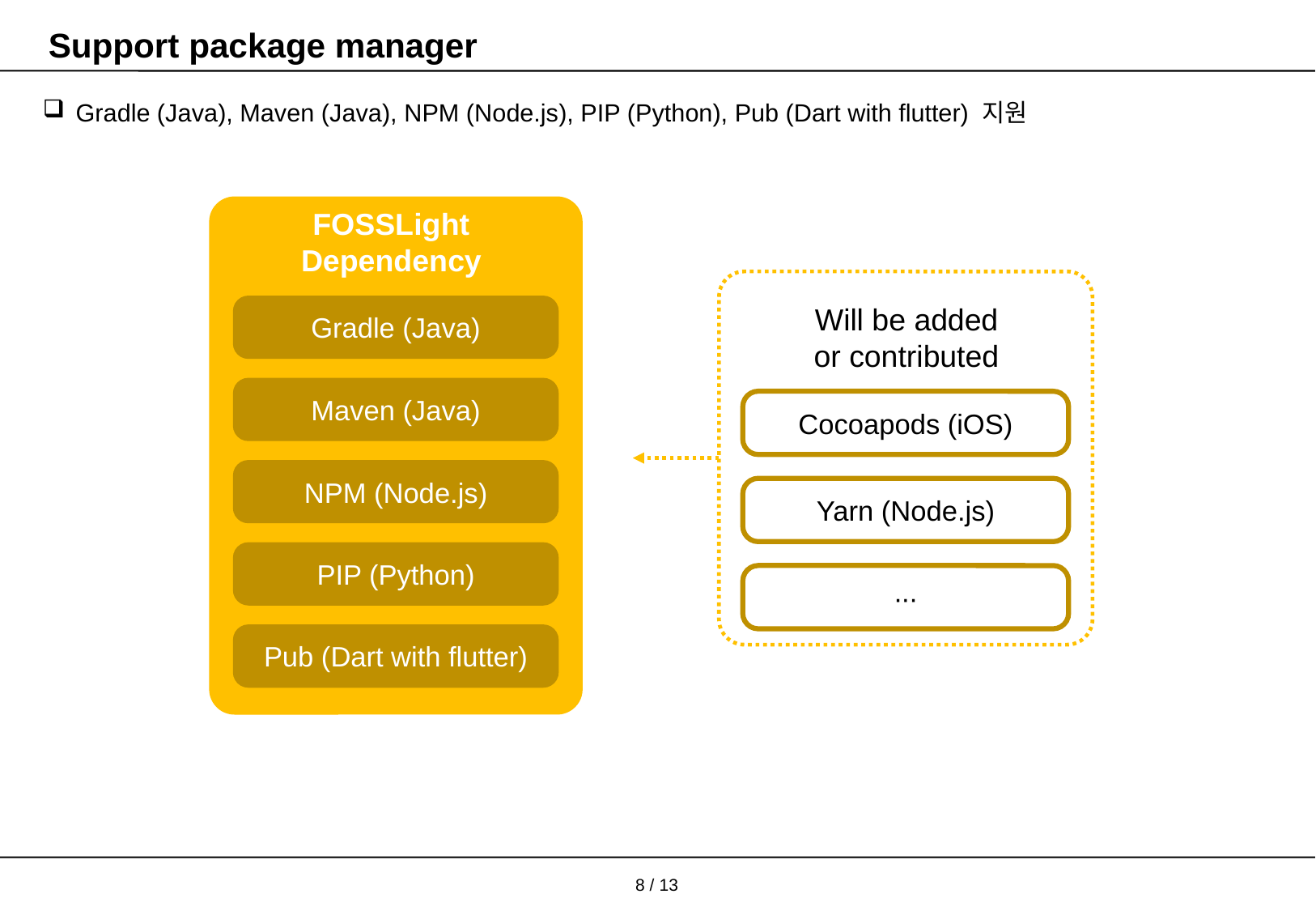

# Support package manager
Gradle (Java), Maven (Java), NPM (Node.js), PIP (Python), Pub (Dart with flutter) 지원

FOSSLight Dependency
Gradle (Java)
Maven (Java)
NPM (Node.js)
PIP (Python)
Pub (Dart with flutter)

Will be added
or contributed
Cocoapods (iOS)
Yarn (Node.js)
∙∙∙